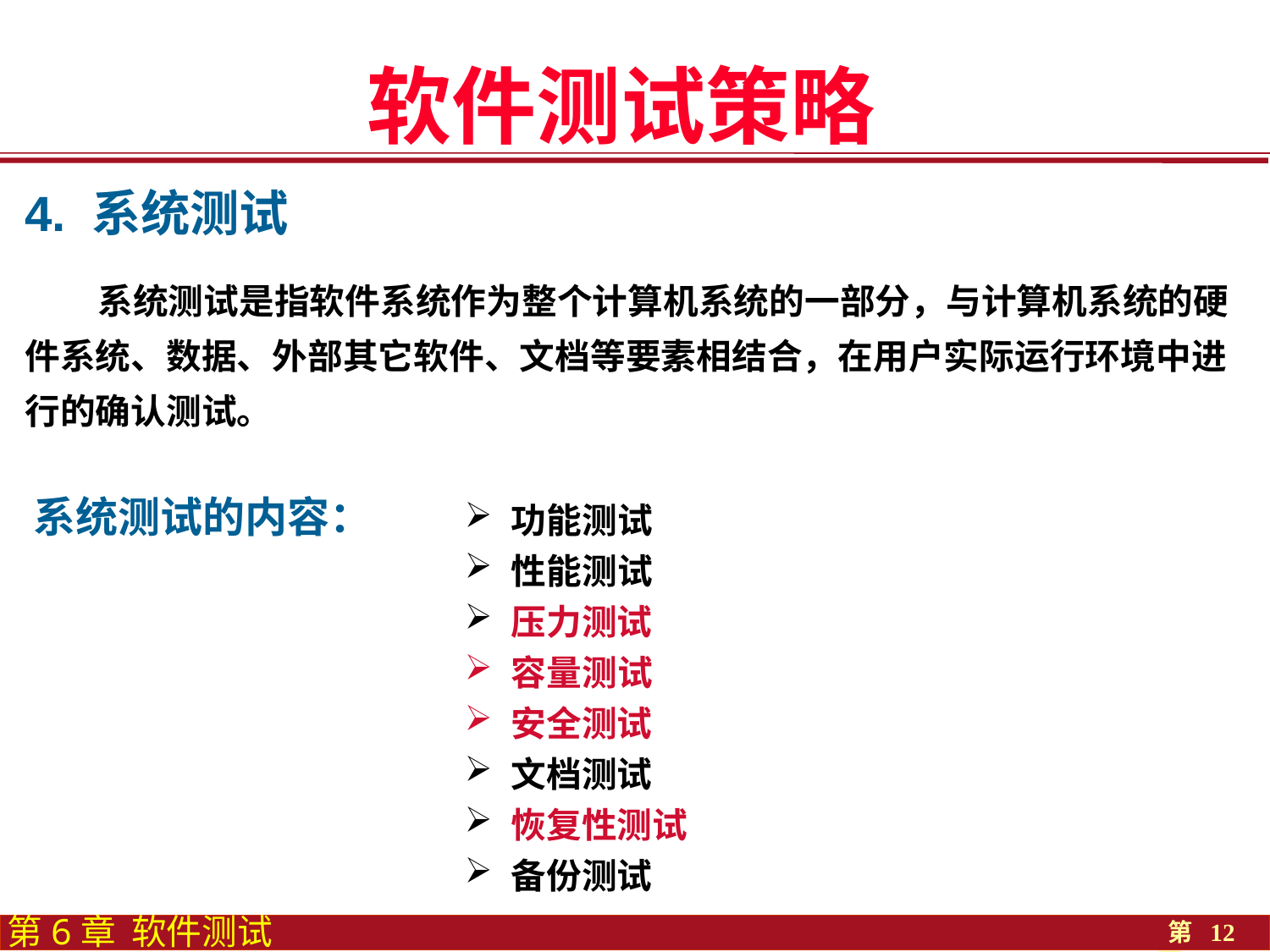

软件测试策略
# 4. 系统测试
        系统测试是指软件系统作为整个计算机系统的一部分，与计算机系统的硬件系统、数据、外部其它软件、文档等要素相结合，在用户实际运行环境中进行的确认测试。
 功能测试
 性能测试
 压力测试
 容量测试
 安全测试
 文档测试
 恢复性测试
 备份测试
系统测试的内容：